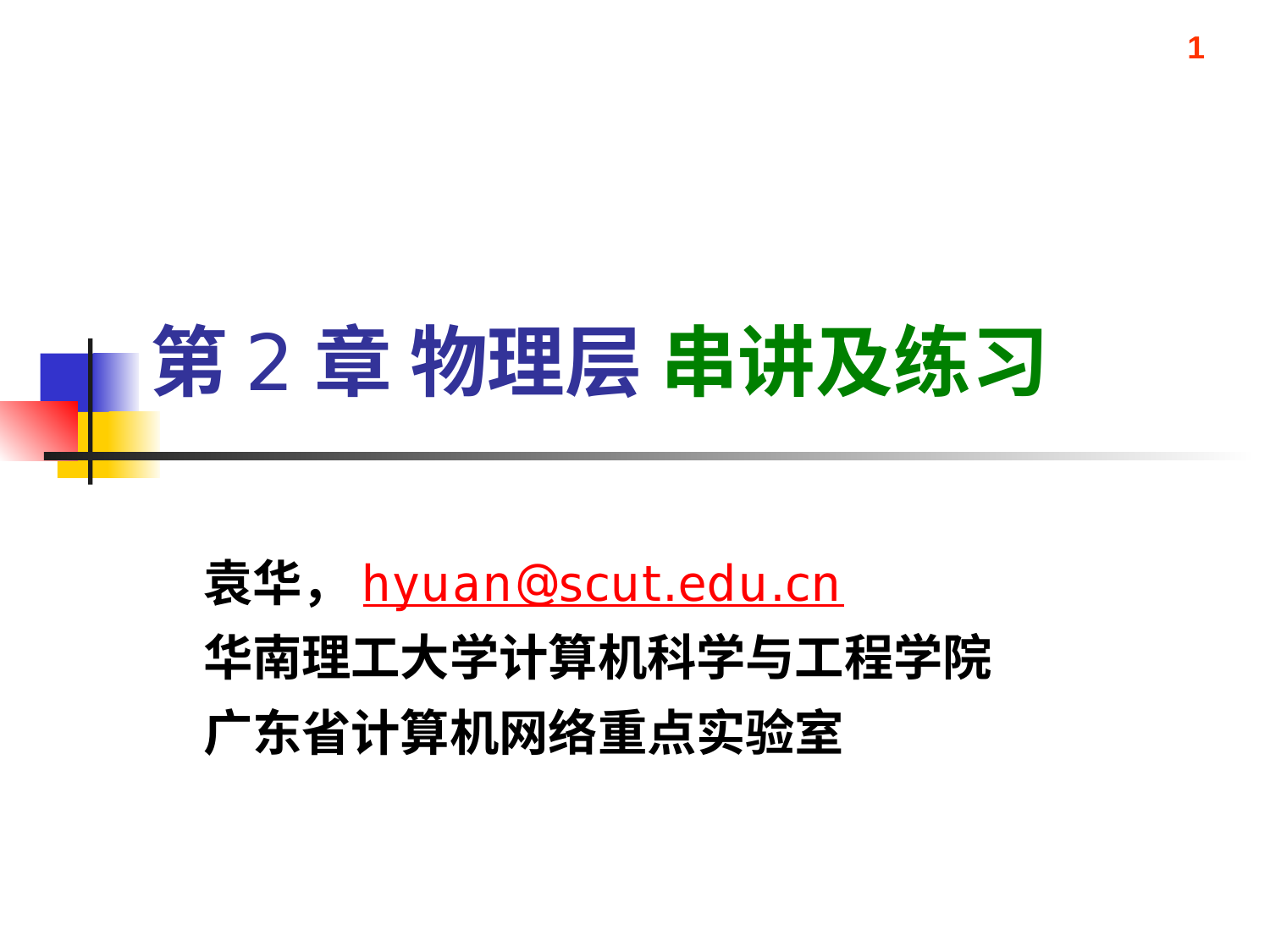

# 第2章 物理层 串讲及练习
袁华，hyuan@scut.edu.cn
华南理工大学计算机科学与工程学院
广东省计算机网络重点实验室